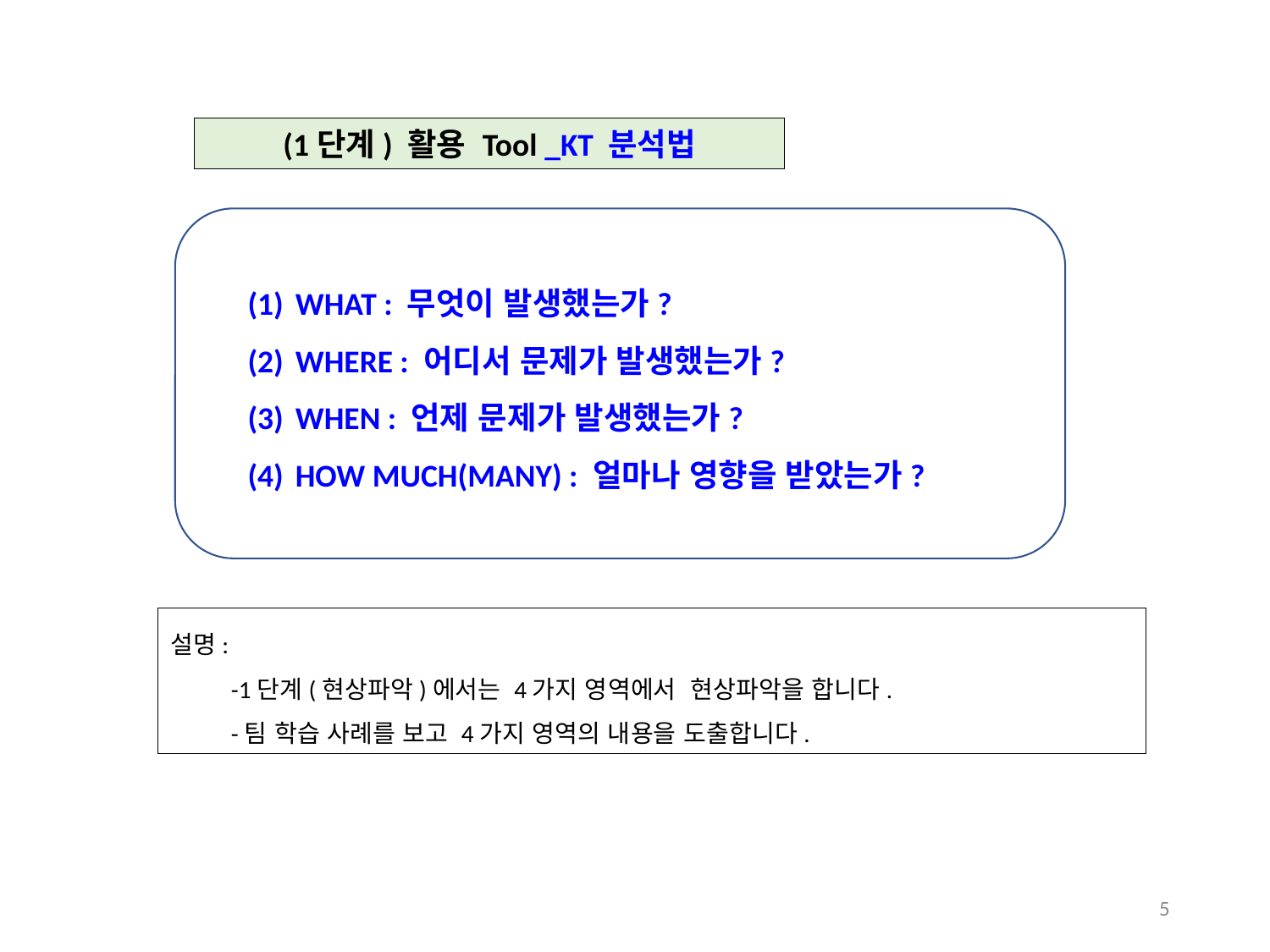

(1단계) 활용 Tool _KT 분석법

WHAT : 무엇이 발생했는가?
WHERE : 어디서 문제가 발생했는가?
WHEN : 언제 문제가 발생했는가?
HOW MUCH(MANY) : 얼마나 영향을 받았는가?
설명:
           -1단계(현상파악)에서는 4가지 영역에서  현상파악을 합니다.
           -팀 학습 사례를 보고 4가지 영역의 내용을 도출합니다.
5